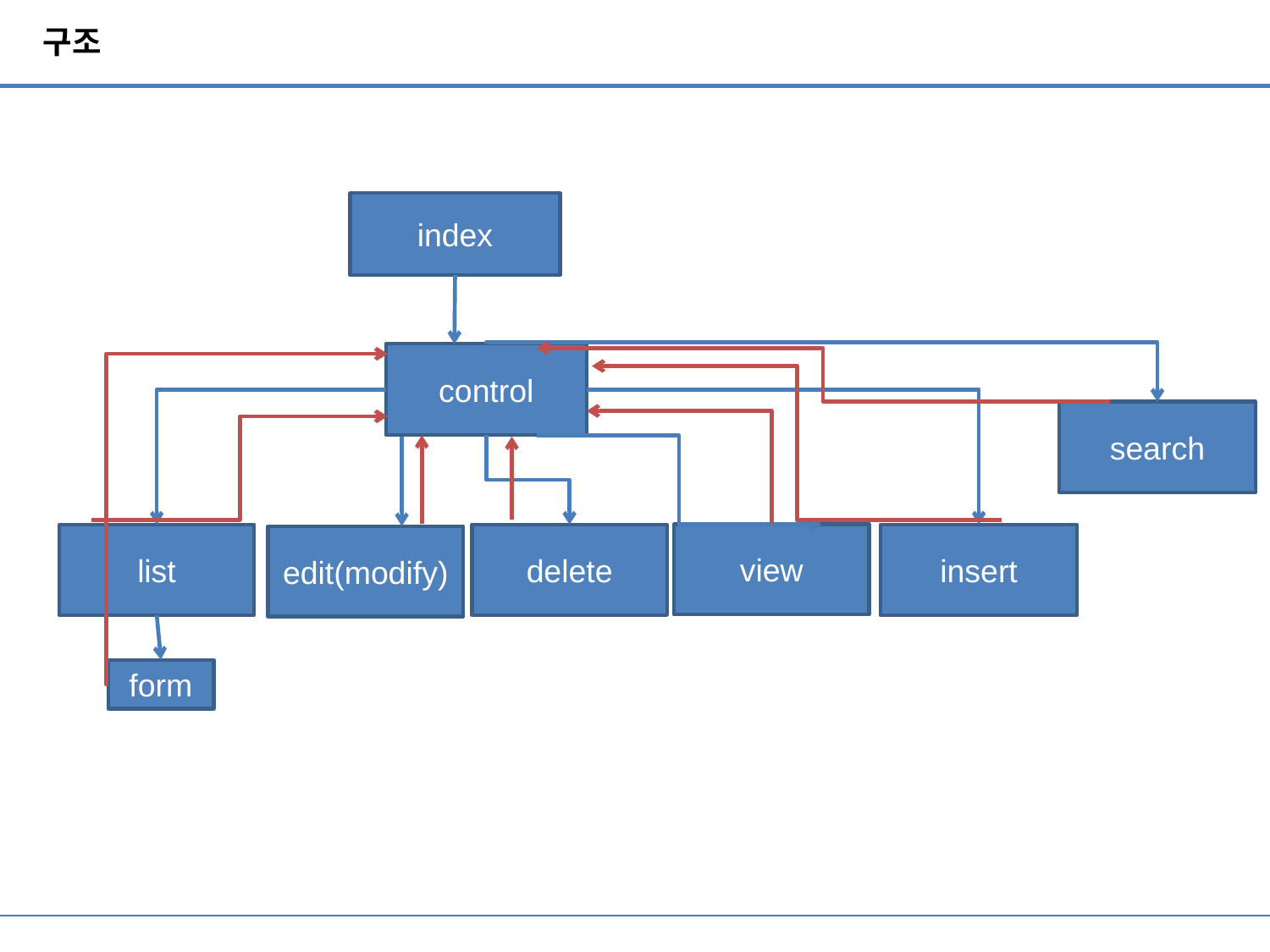

구조
index
control
search
view
insert
delete
list
edit(modify)
form